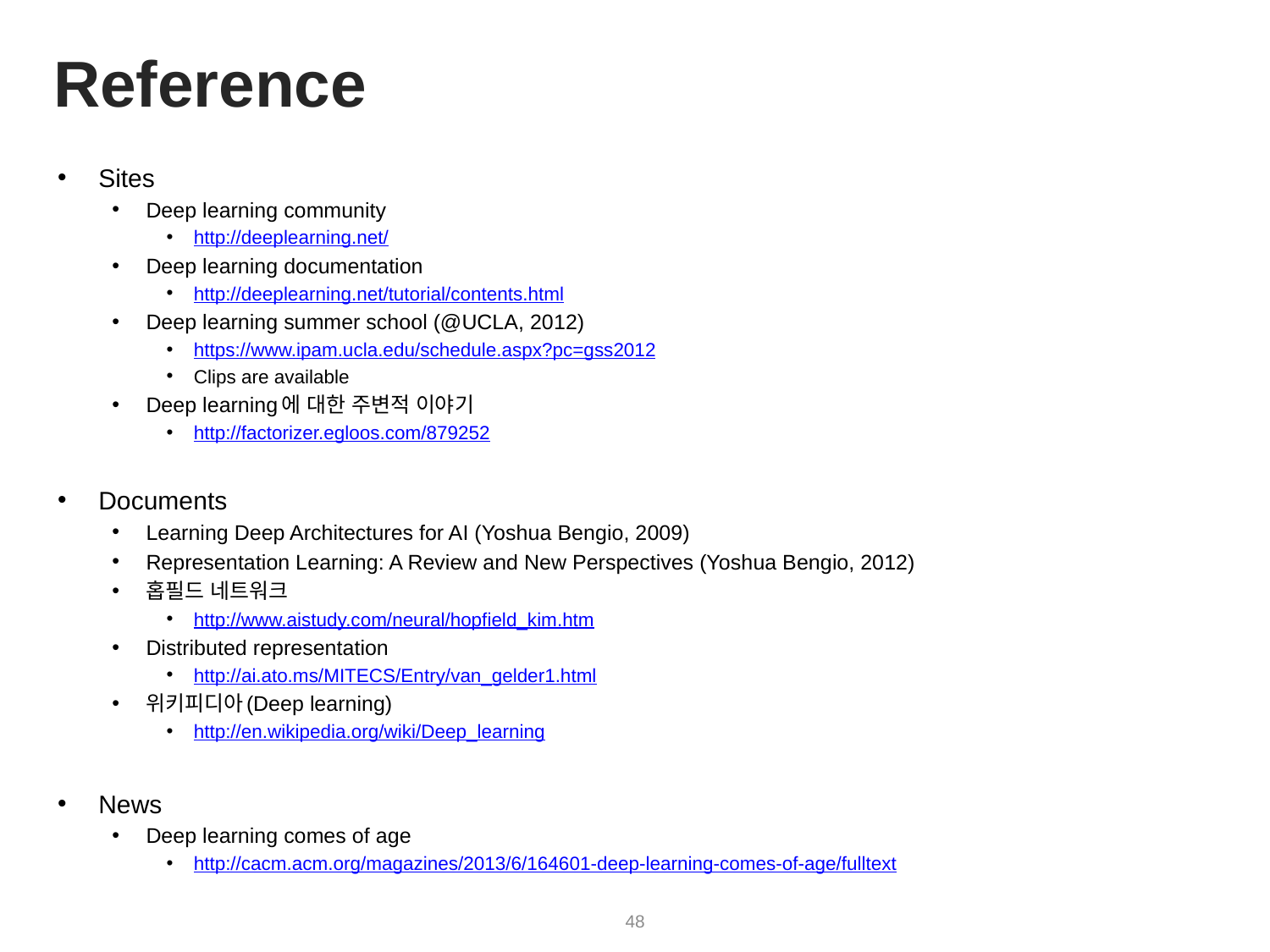

# Reference
Sites
Deep learning community
http://deeplearning.net/
Deep learning documentation
http://deeplearning.net/tutorial/contents.html
Deep learning summer school (@UCLA, 2012)
https://www.ipam.ucla.edu/schedule.aspx?pc=gss2012
Clips are available
Deep learning에 대한 주변적 이야기
http://factorizer.egloos.com/879252

Documents
Learning Deep Architectures for AI (Yoshua Bengio, 2009)
Representation Learning: A Review and New Perspectives (Yoshua Bengio, 2012)
홉필드 네트워크
http://www.aistudy.com/neural/hopfield_kim.htm
Distributed representation
http://ai.ato.ms/MITECS/Entry/van_gelder1.html
위키피디아(Deep learning)
http://en.wikipedia.org/wiki/Deep_learning

News
Deep learning comes of age
http://cacm.acm.org/magazines/2013/6/164601-deep-learning-comes-of-age/fulltext

48